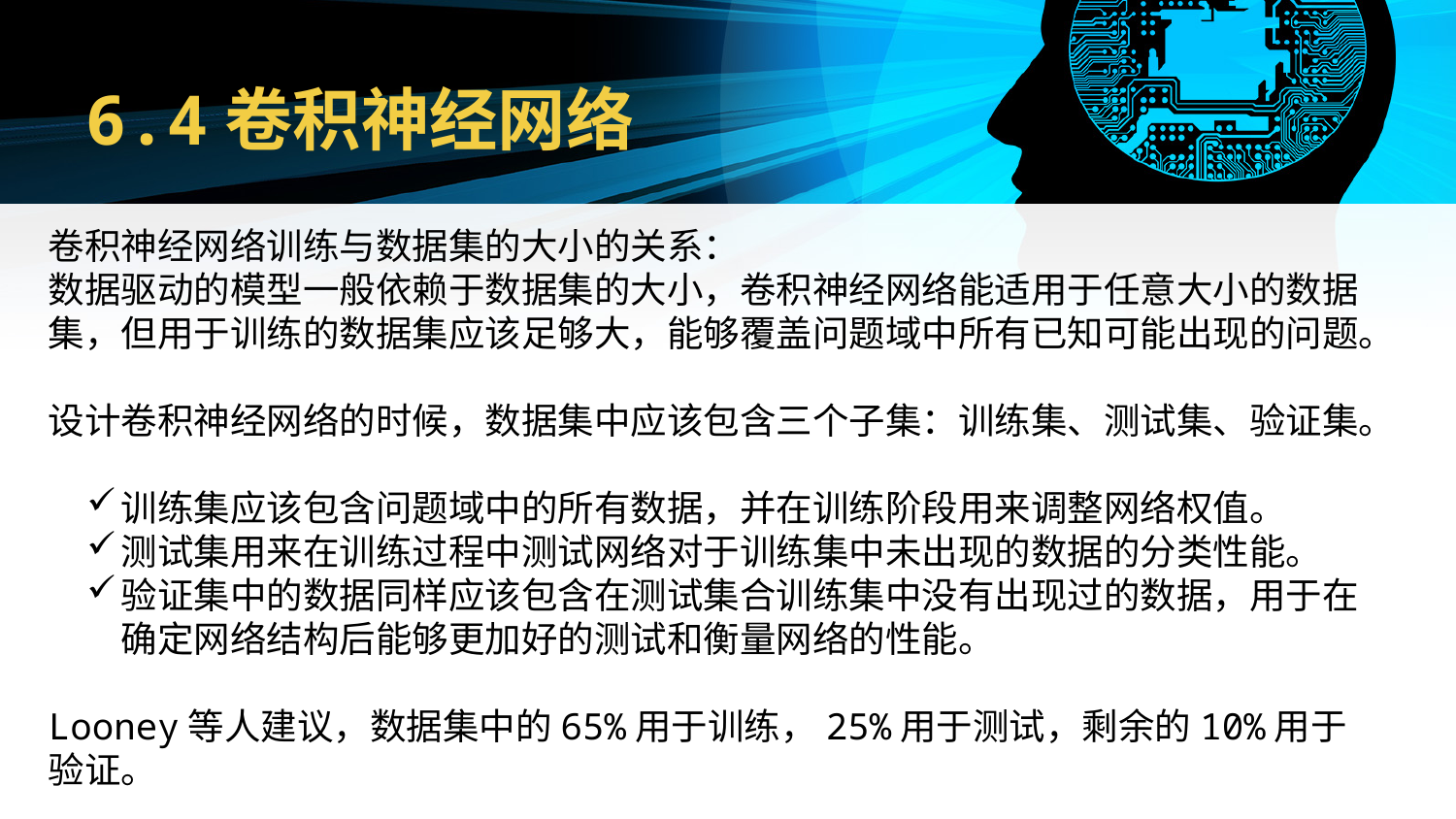

# 6.4卷积神经网络
卷积神经网络训练与数据集的大小的关系：
数据驱动的模型一般依赖于数据集的大小，卷积神经网络能适用于任意大小的数据集，但用于训练的数据集应该足够大，能够覆盖问题域中所有已知可能出现的问题。

设计卷积神经网络的时候，数据集中应该包含三个子集：训练集、测试集、验证集。

训练集应该包含问题域中的所有数据，并在训练阶段用来调整网络权值。
测试集用来在训练过程中测试网络对于训练集中未出现的数据的分类性能。
验证集中的数据同样应该包含在测试集合训练集中没有出现过的数据，用于在确定网络结构后能够更加好的测试和衡量网络的性能。

Looney等人建议，数据集中的65%用于训练，25%用于测试，剩余的10%用于验证。